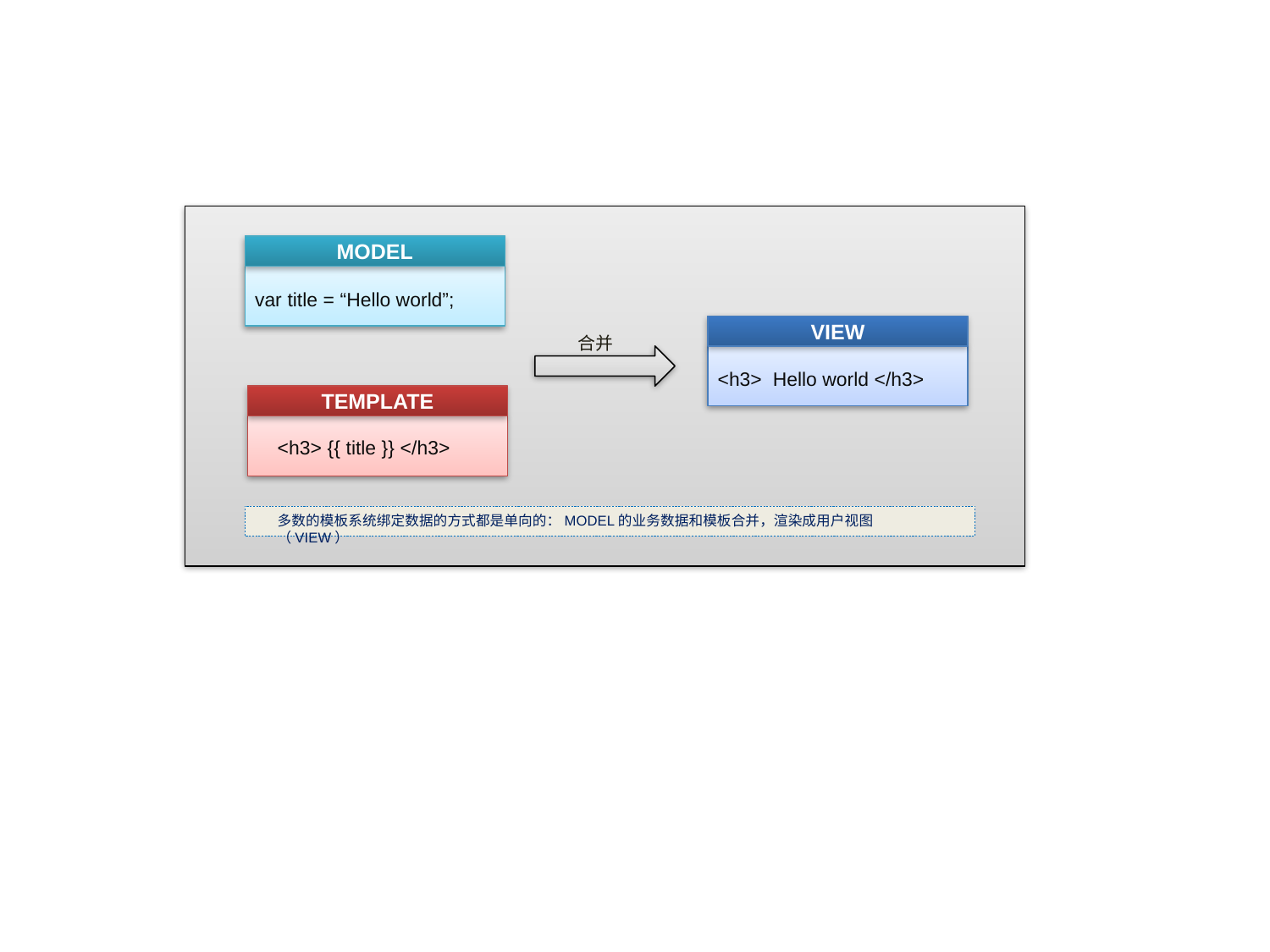

MODEL

var title = “Hello world”;

VIEW
合并

<h3>  Hello world </h3>

TEMPLATE

<h3> {{ title }} </h3>

多数的模板系统绑定数据的方式都是单向的：MODEL的业务数据和模板合并，渲染成用户视图（VIEW）